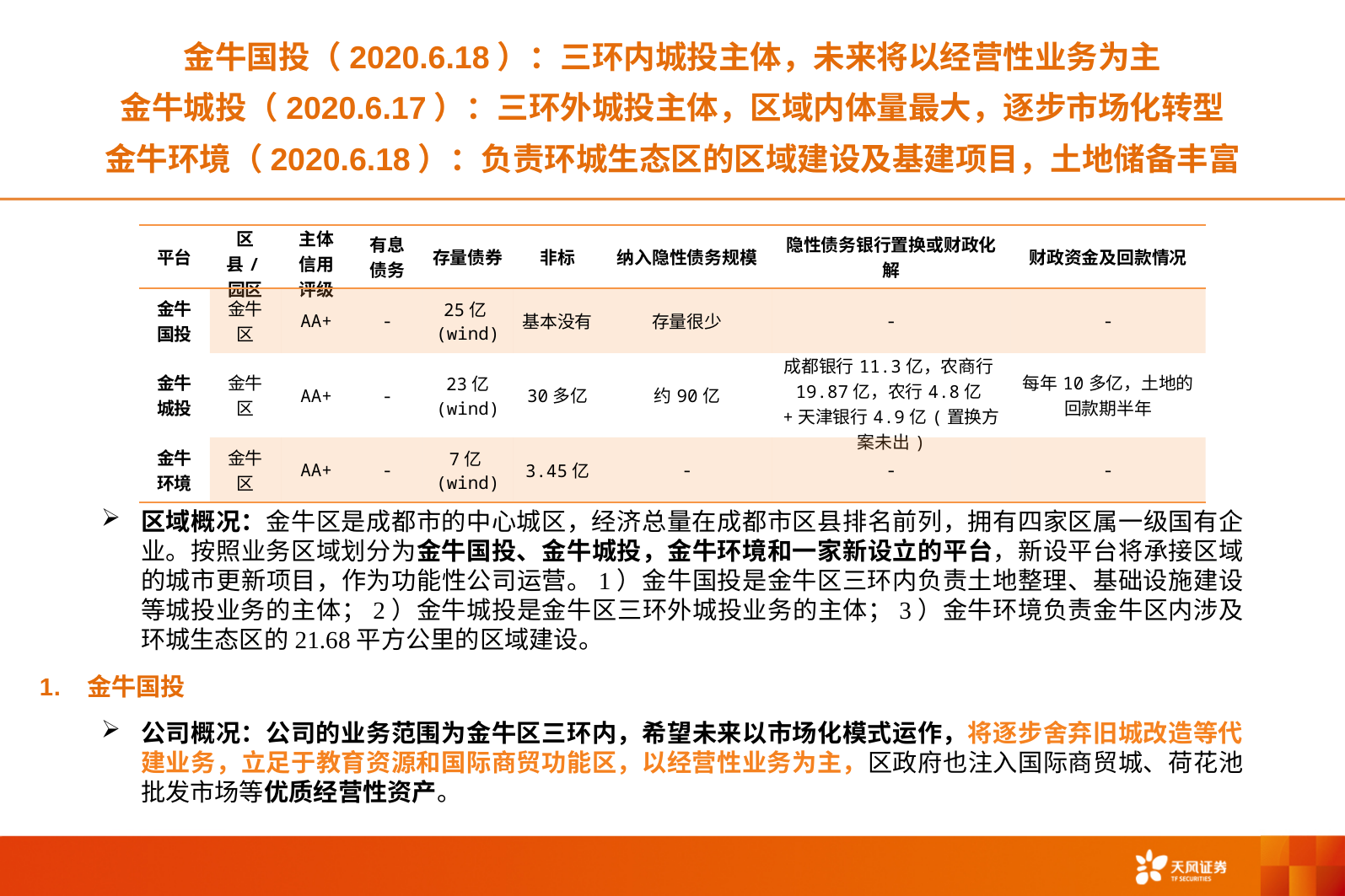

金牛国投（2020.6.18）：三环内城投主体，未来将以经营性业务为主
金牛城投（2020.6.17）：三环外城投主体，区域内体量最大，逐步市场化转型
金牛环境（2020.6.18）：负责环城生态区的区域建设及基建项目，土地储备丰富
| 平台 | 区县/园区 | 主体信用评级 | 有息债务 | 存量债券 | 非标 | 纳入隐性债务规模 | 隐性债务银行置换或财政化解 | 财政资金及回款情况 |
| --- | --- | --- | --- | --- | --- | --- | --- | --- |
| 金牛国投 | 金牛区 | AA+ | - | 25亿(wind) | 基本没有 | 存量很少 | - | - |
| 金牛城投 | 金牛区 | AA+ | - | 23亿 (wind) | 30多亿 | 约90亿 | 成都银行11.3亿，农商行19.87亿，农行4.8亿+天津银行4.9亿(置换方案未出) | 每年10多亿，土地的回款期半年 |
| 金牛环境 | 金牛区 | AA+ | - | 7亿(wind) | 3.45亿 | - | - | - |
区域概况：金牛区是成都市的中心城区，经济总量在成都市区县排名前列，拥有四家区属一级国有企业。按照业务区域划分为金牛国投、金牛城投，金牛环境和一家新设立的平台，新设平台将承接区域的城市更新项目，作为功能性公司运营。1）金牛国投是金牛区三环内负责土地整理、基础设施建设等城投业务的主体；2）金牛城投是金牛区三环外城投业务的主体；3）金牛环境负责金牛区内涉及环城生态区的21.68平方公里的区域建设。
金牛国投
公司概况：公司的业务范围为金牛区三环内，希望未来以市场化模式运作，将逐步舍弃旧城改造等代建业务，立足于教育资源和国际商贸功能区，以经营性业务为主，区政府也注入国际商贸城、荷花池批发市场等优质经营性资产。
23